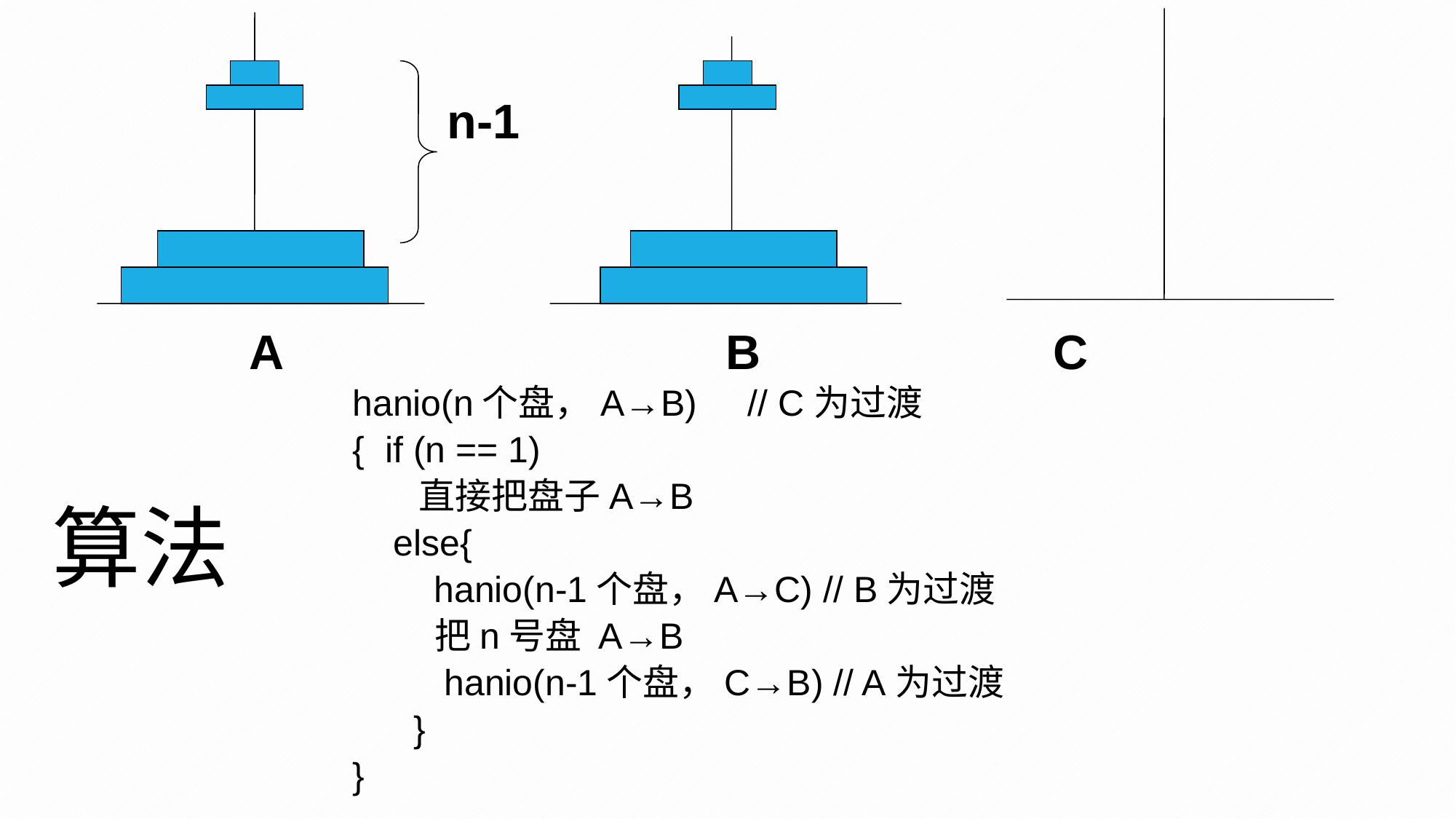

n-1

      A			         B		         C
hanio(n个盘，A→B)     // C为过渡
{  if (n == 1)
       直接把盘子A→B
    else{
        hanio(n-1个盘，A→C) // B为过渡
	    把n号盘 A→B
	     hanio(n-1个盘，C→B) // A为过渡
	  }
}
算法